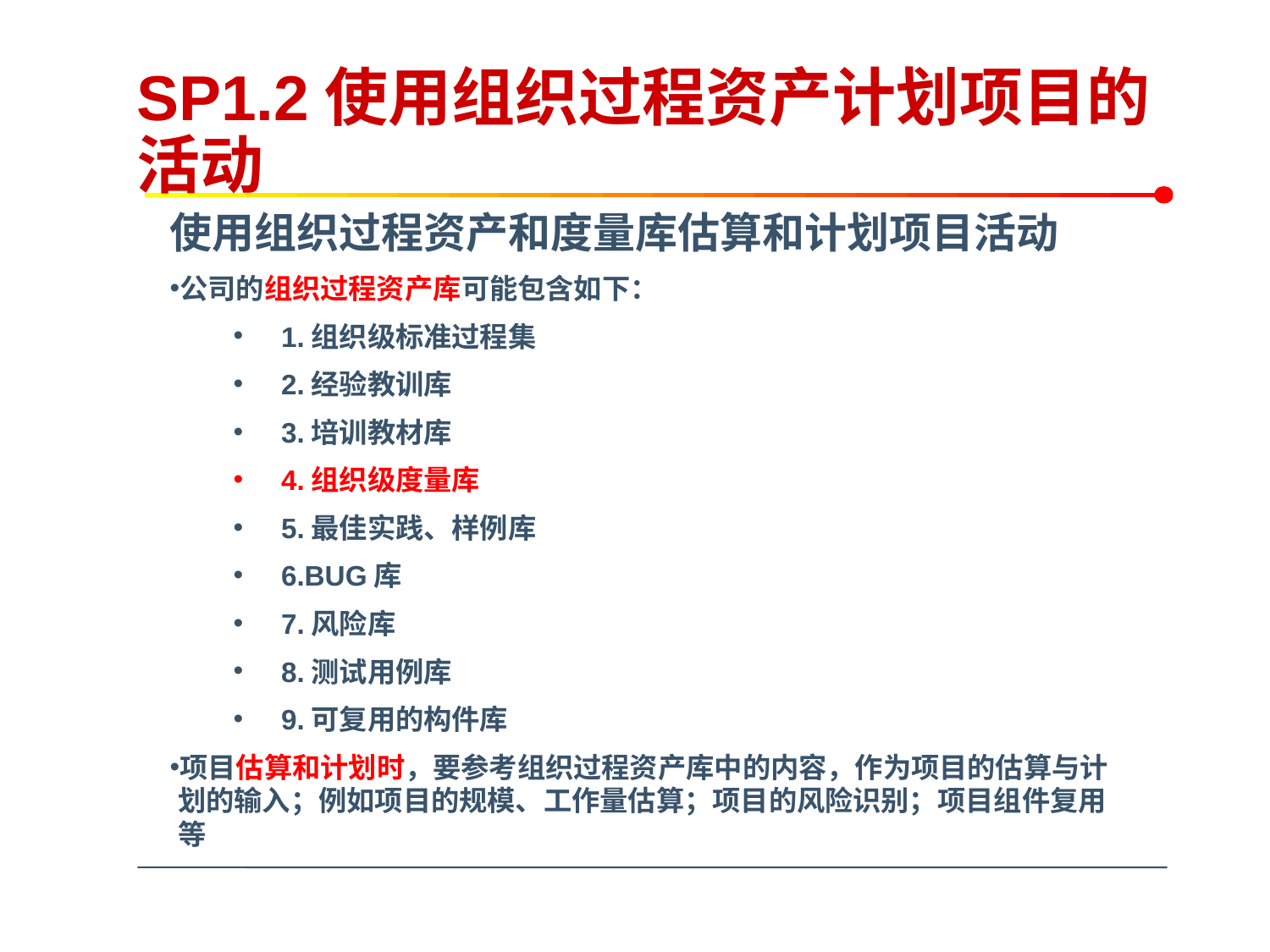

# SP1.2使用组织过程资产计划项目的活动
使用组织过程资产和度量库估算和计划项目活动
公司的组织过程资产库可能包含如下：
1.组织级标准过程集
2.经验教训库
3.培训教材库
4.组织级度量库
5.最佳实践、样例库
6.BUG库
7.风险库
8.测试用例库
9.可复用的构件库
项目估算和计划时，要参考组织过程资产库中的内容，作为项目的估算与计划的输入；例如项目的规模、工作量估算；项目的风险识别；项目组件复用等